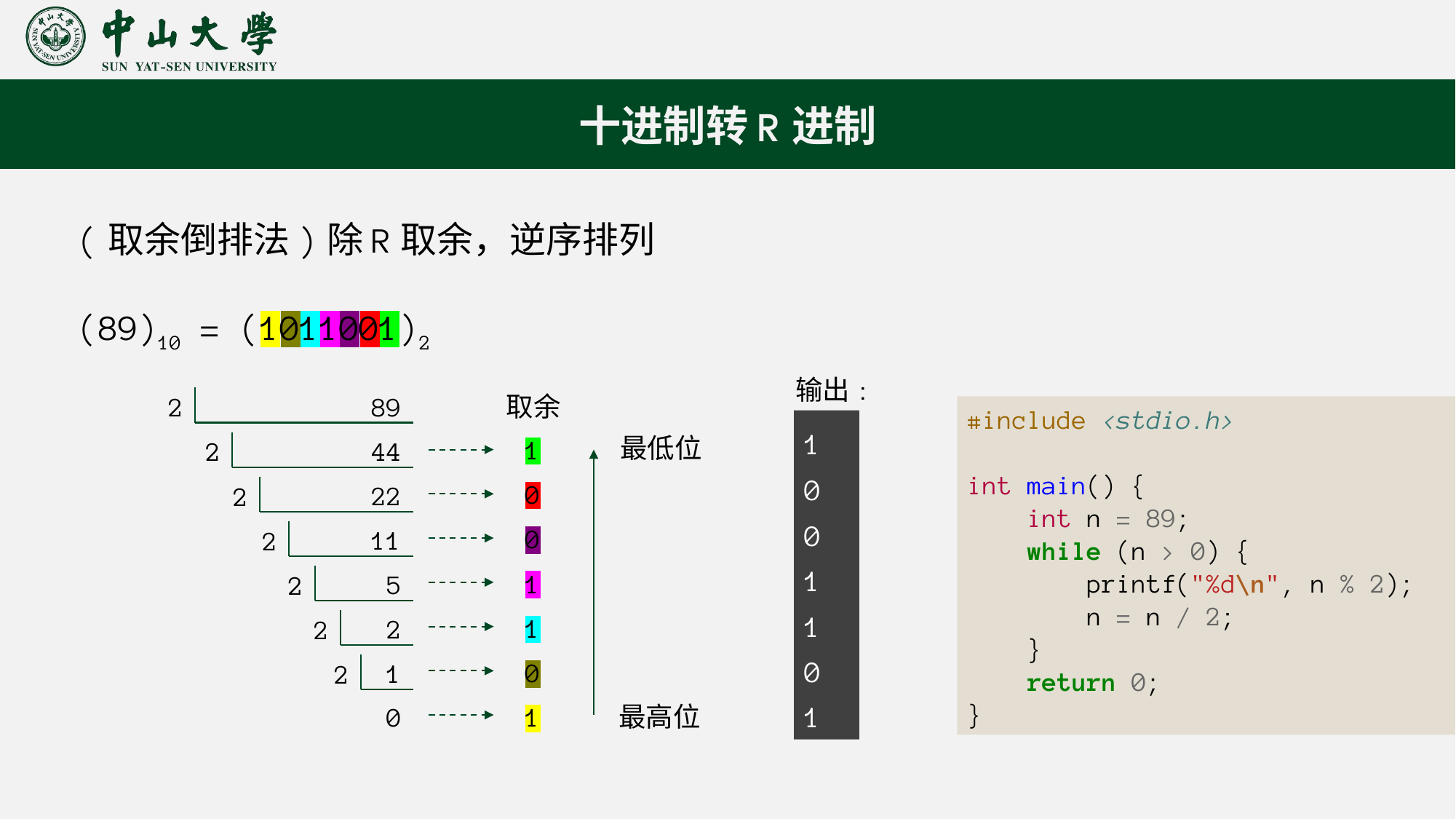

十进制转R进制
(取余倒排法)除R取余，逆序排列

(89)10 = (1011001)2
输出:
2
89
取余
#include <stdio.h>
int main() {
    int n = 89;
    while (n > 0) {
        printf("%d\n", n % 2);
        n = n / 2;
    }
    return 0;
}
1
0
0
1
1
0
1
最低位
1
44
2
0
22
2
0
11
2
1
5
2
1
2
2
0
1
2
最高位
0
1